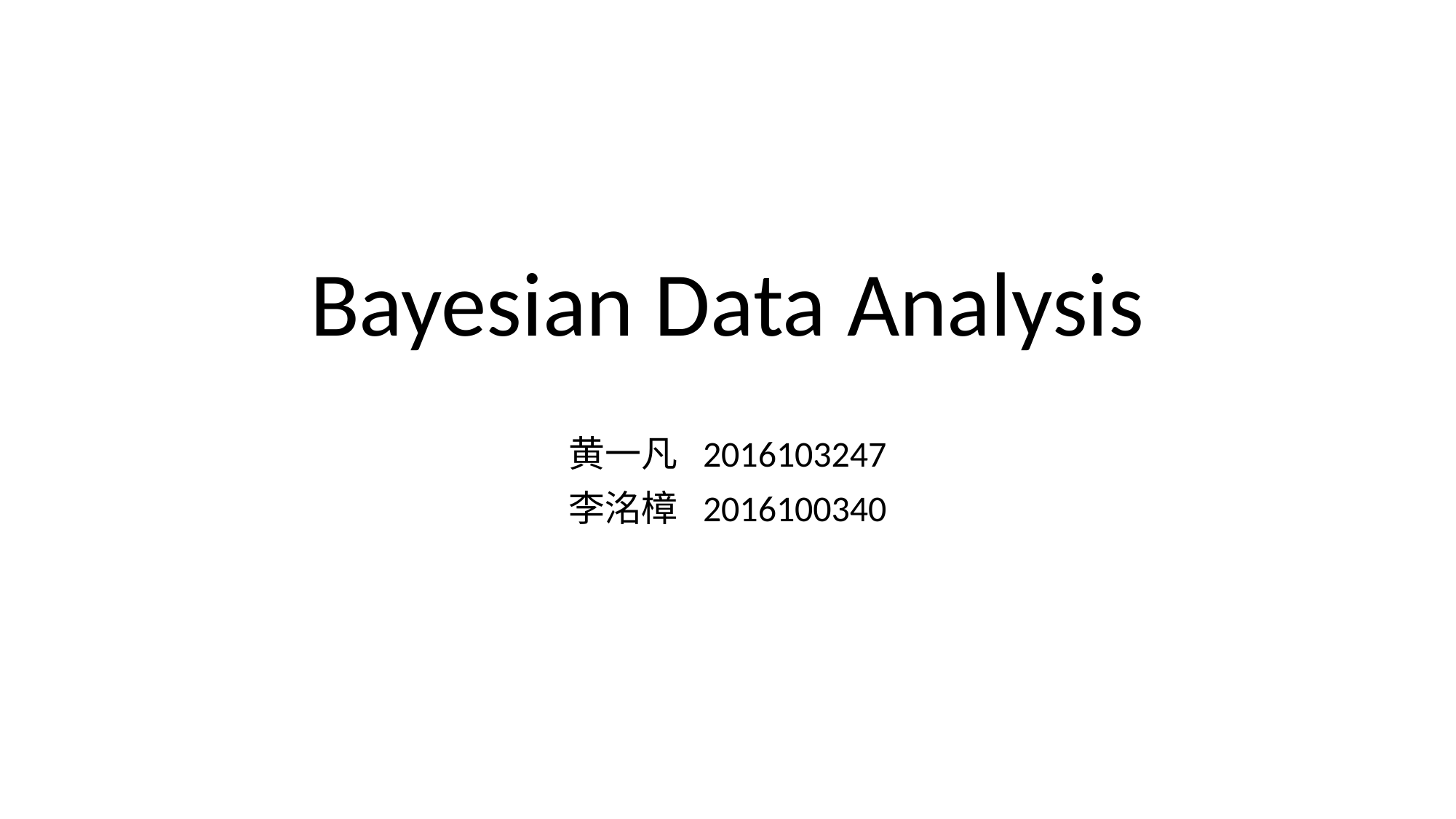

# Bayesian Data Analysis
黄一凡  2016103247
李洺樟  2016100340